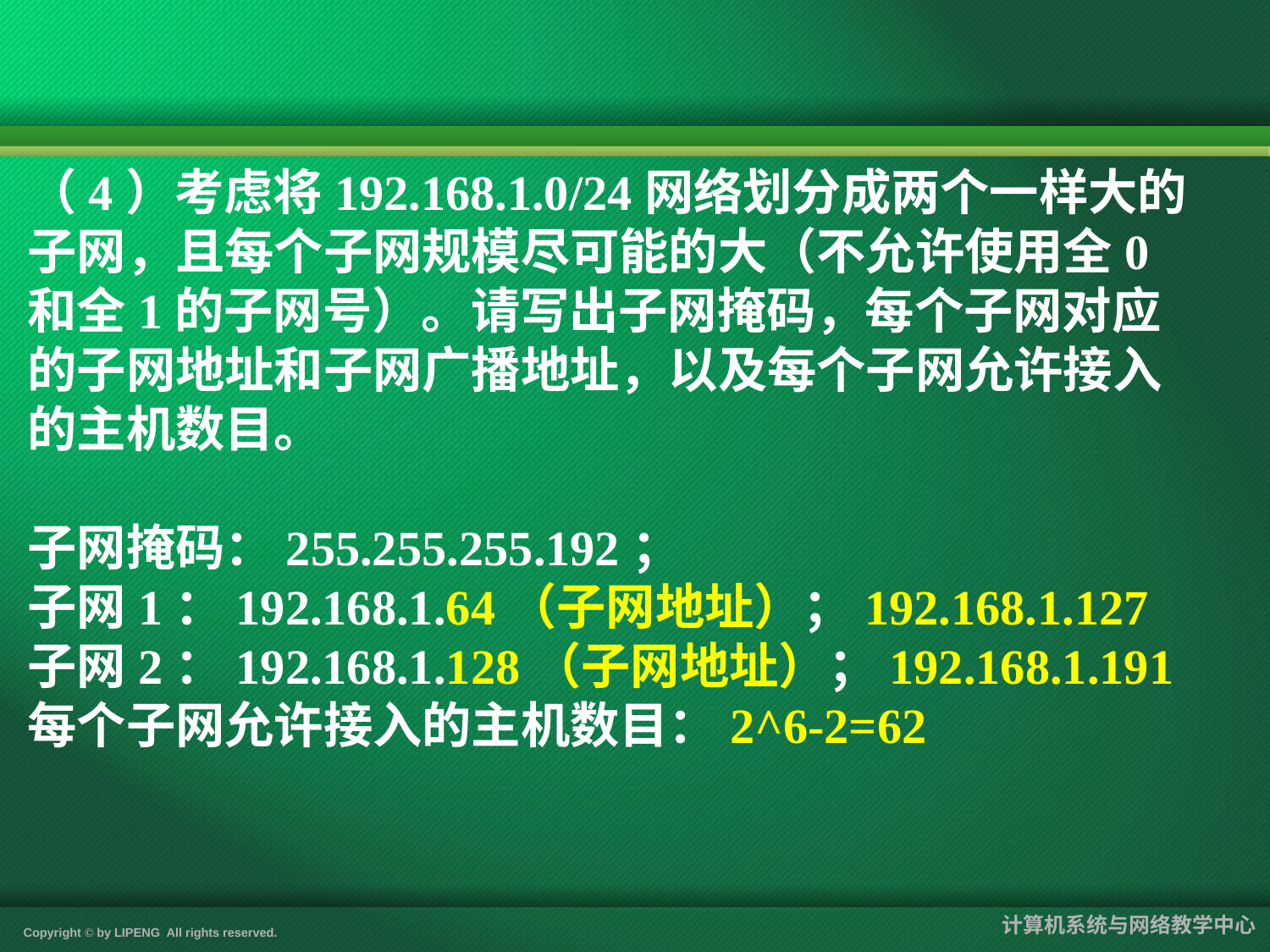

（4）考虑将192.168.1.0/24网络划分成两个一样大的子网，且每个子网规模尽可能的大（不允许使用全0和全1的子网号）。请写出子网掩码，每个子网对应的子网地址和子网广播地址，以及每个子网允许接入的主机数目。

子网掩码：255.255.255.192；
子网1：192.168.1.64（子网地址）；192.168.1.127
子网2：192.168.1.128（子网地址）；192.168.1.191
每个子网允许接入的主机数目：2^6-2=62